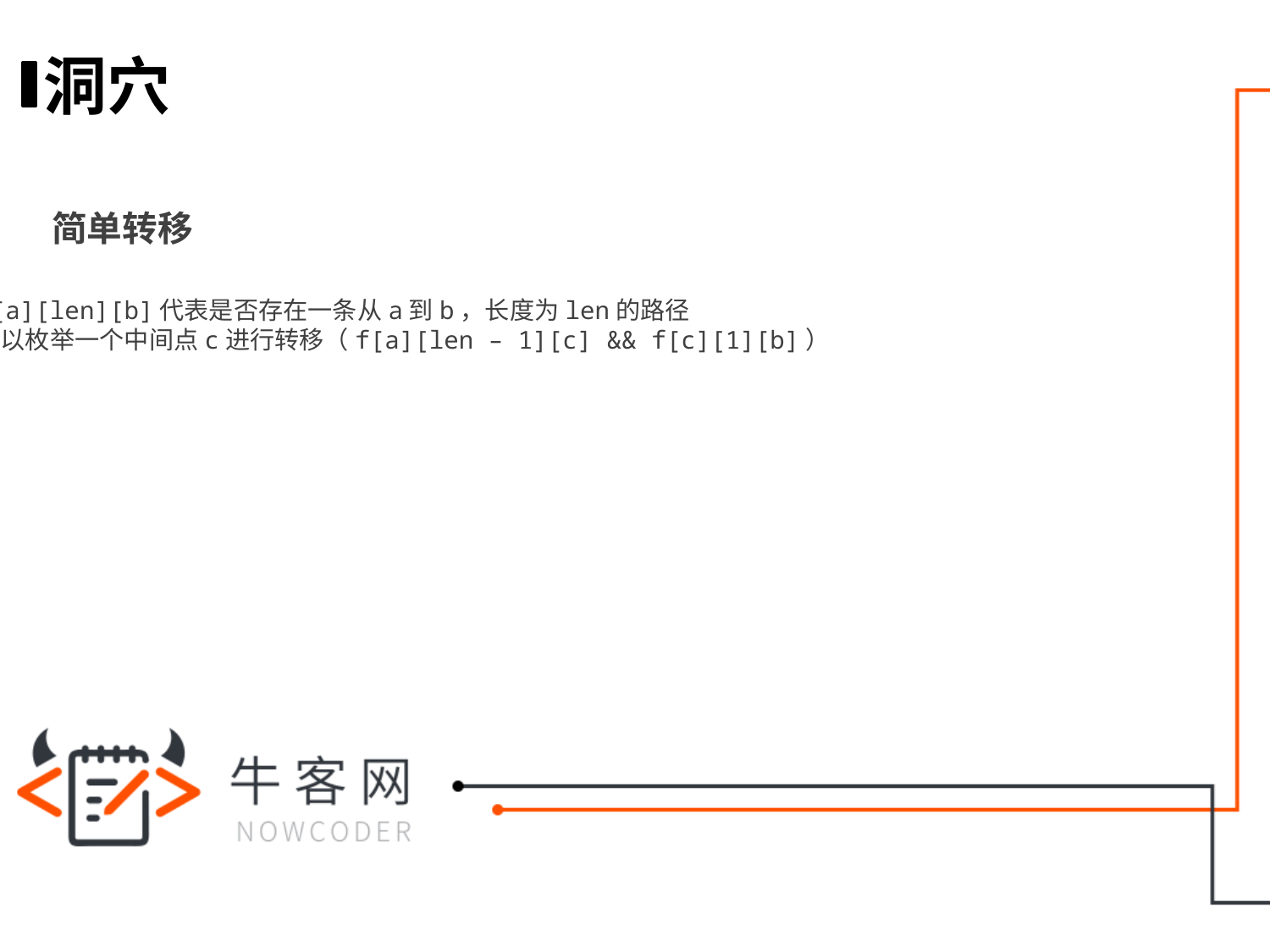

洞穴

简单转移
f[a][len][b]代表是否存在一条从a到b，长度为len的路径
可以枚举一个中间点c进行转移（f[a][len – 1][c] && f[c][1][b]）